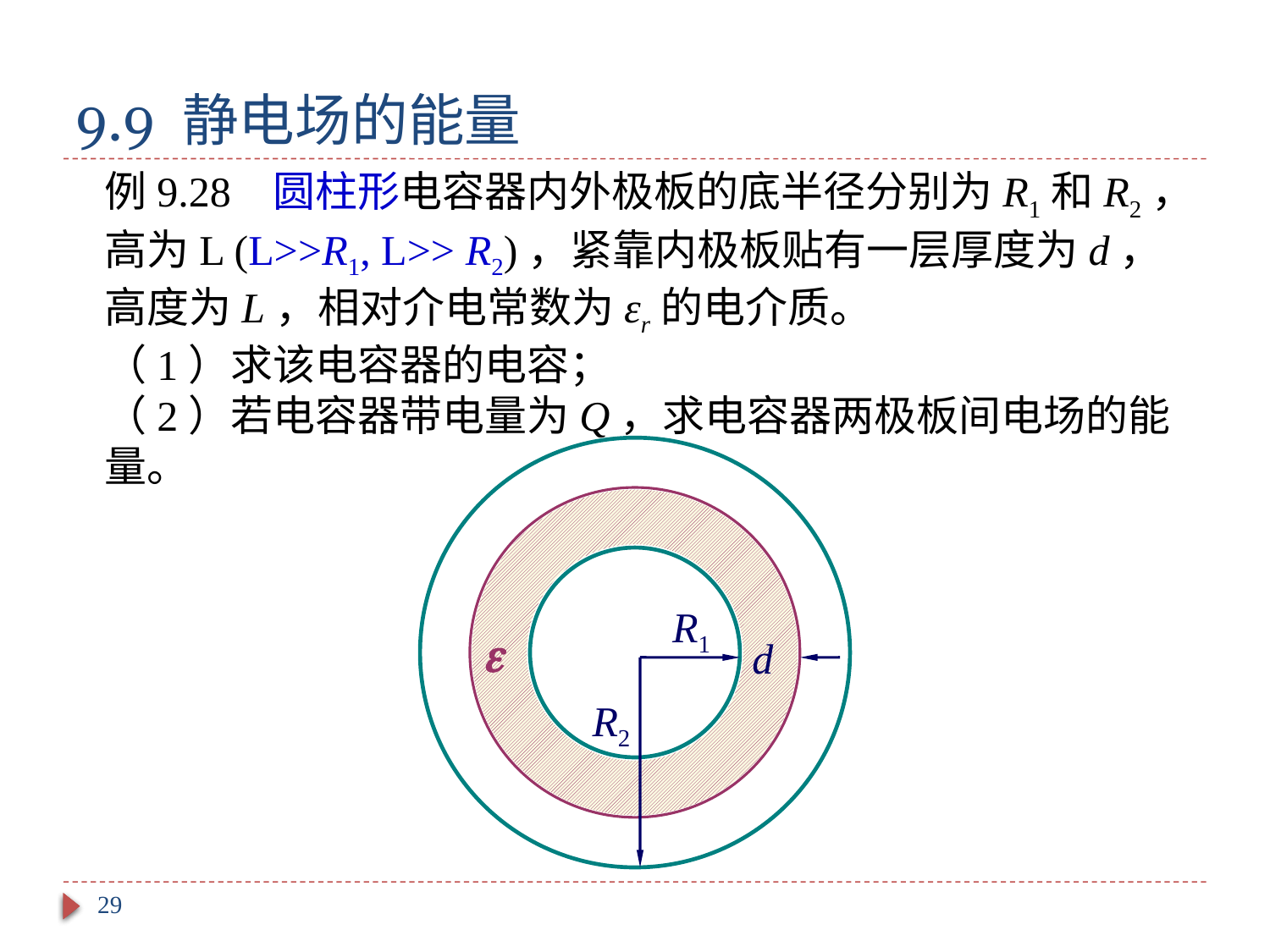

# 9.9 静电场的能量
例9.28   圆柱形电容器内外极板的底半径分别为R1和R2，高为L (L>>R1, L>> R2)，紧靠内极板贴有一层厚度为d，高度为L，相对介电常数为εr的电介质。
（1）求该电容器的电容；
（2）若电容器带电量为Q，求电容器两极板间电场的能量。

R1
ε
d

R2
29